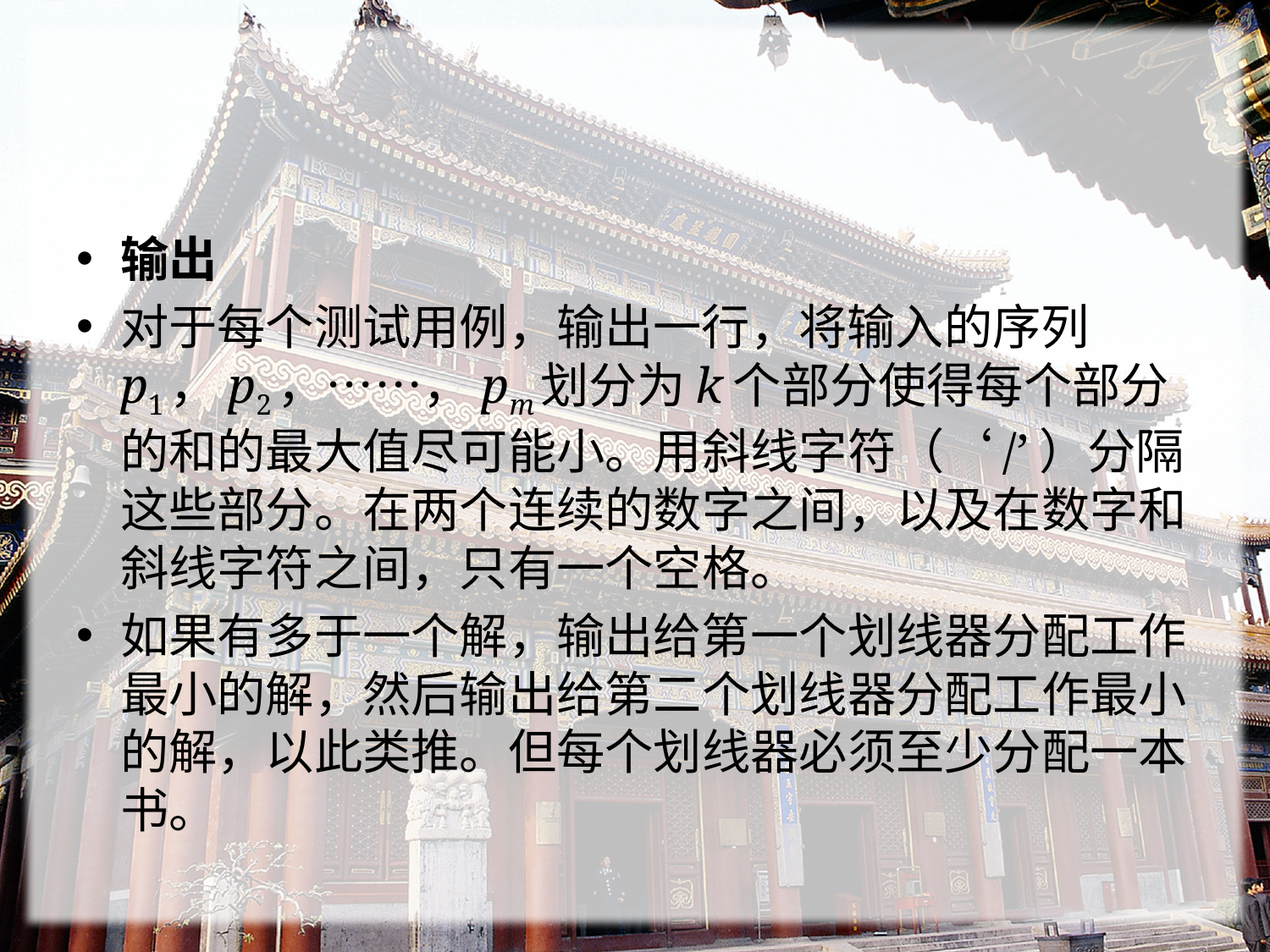

#
输出
对于每个测试用例，输出一行，将输入的序列p1，p2，……，pm划分为k个部分使得每个部分的和的最大值尽可能小。用斜线字符（‘/’）分隔这些部分。在两个连续的数字之间，以及在数字和斜线字符之间，只有一个空格。
如果有多于一个解，输出给第一个划线器分配工作最小的解，然后输出给第二个划线器分配工作最小的解，以此类推。但每个划线器必须至少分配一本书。